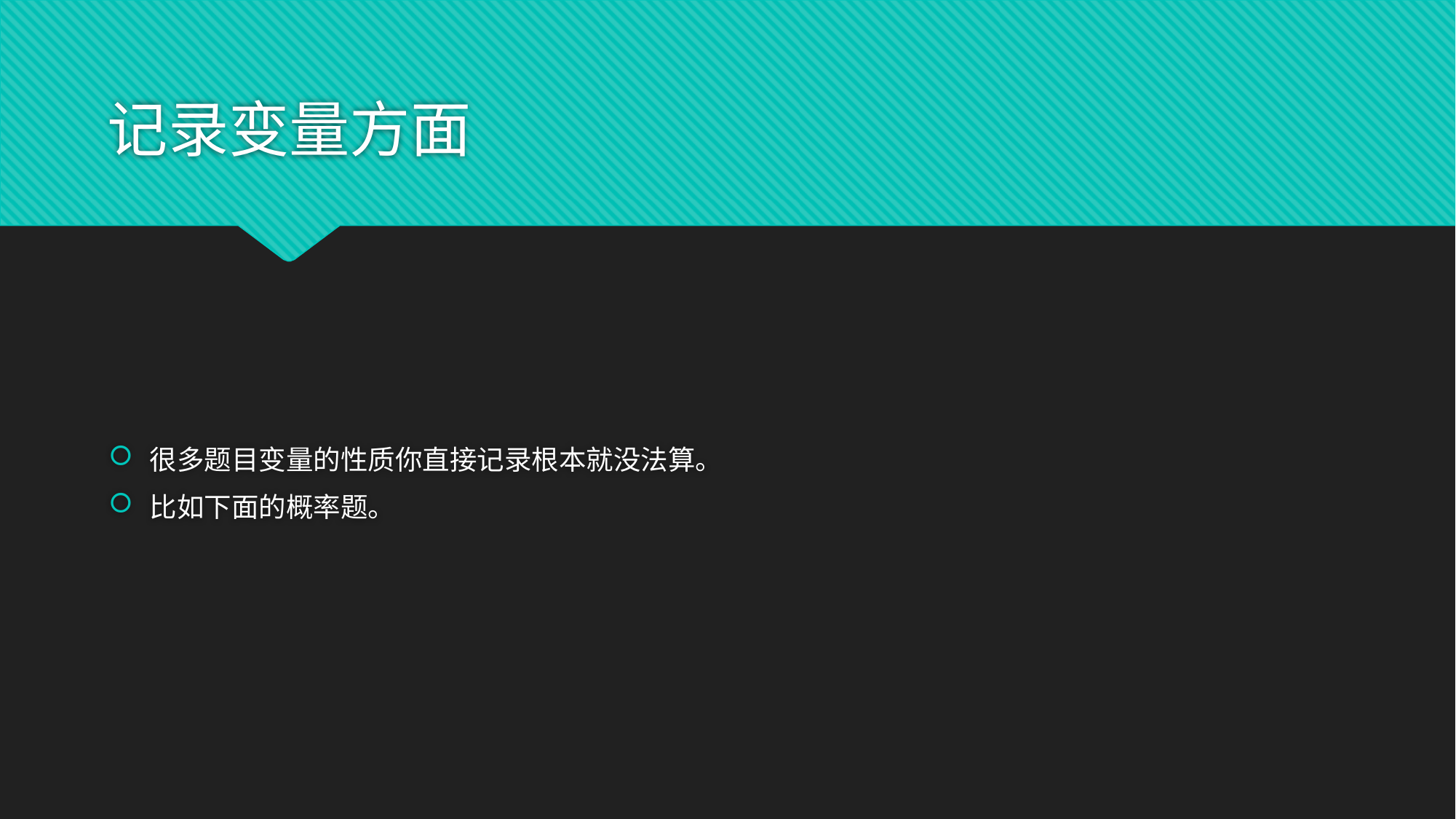

# 记录变量方面
很多题目变量的性质你直接记录根本就没法算。
比如下面的概率题。